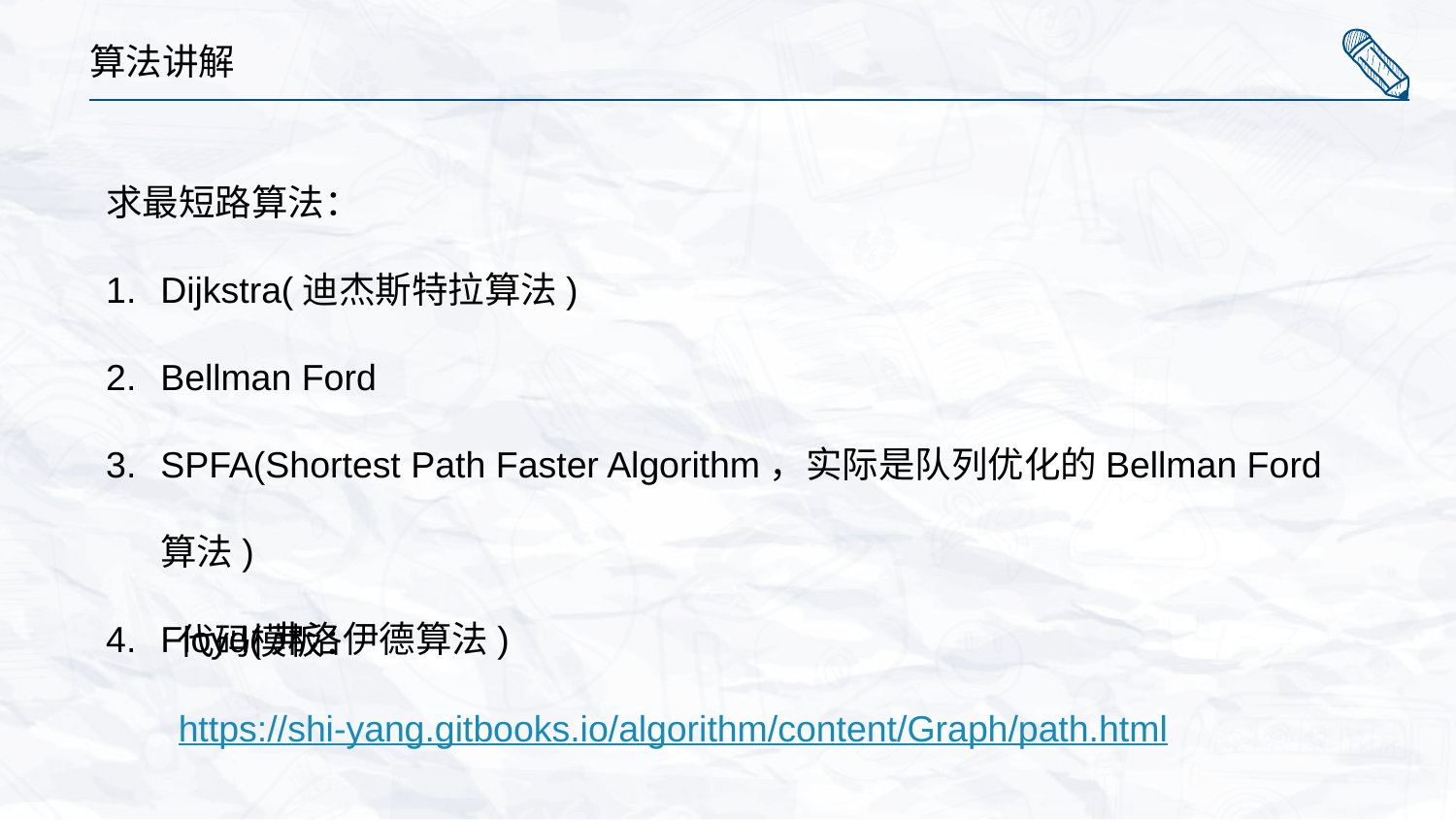

算法讲解
求最短路算法：
Dijkstra(迪杰斯特拉算法)
Bellman Ford
SPFA(Shortest Path Faster Algorithm，实际是队列优化的Bellman Ford算法)
Floyd(弗洛伊德算法)
代码模板：

https://shi-yang.gitbooks.io/algorithm/content/Graph/path.html